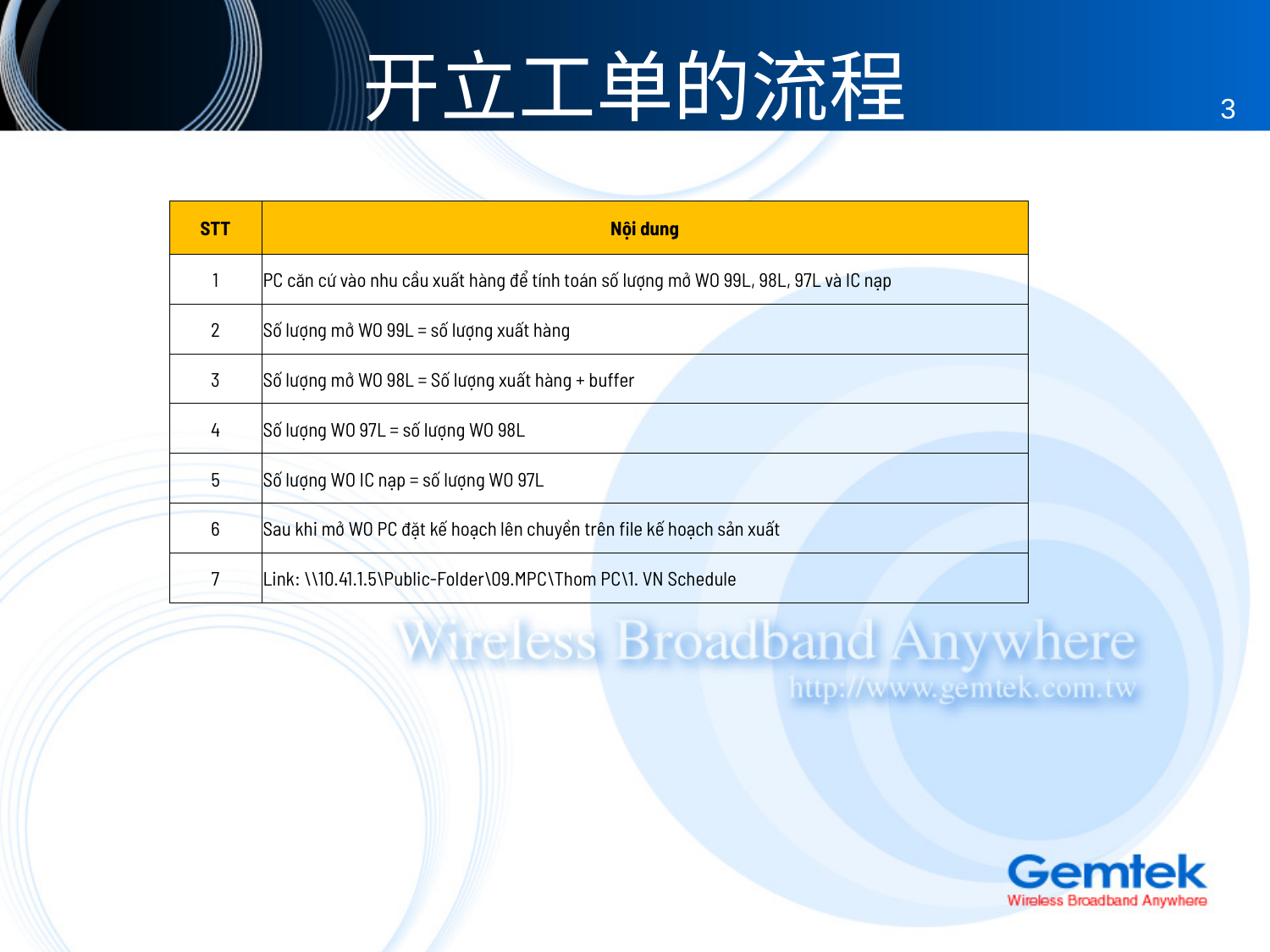

# 开立工单的流程
3
| STT | Nội dung |
| --- | --- |
| 1 | PC căn cứ vào nhu cầu xuất hàng để tính toán số lượng mở WO 99L, 98L, 97L và IC nạp |
| 2 | Số lượng mở WO 99L = số lượng xuất hàng |
| 3 | Số lượng mở WO 98L = Số lượng xuất hàng + buffer |
| 4 | Số lượng WO 97L = số lượng WO 98L |
| 5 | Số lượng WO IC nạp = số lượng WO 97L |
| 6 | Sau khi mở WO PC đặt kế hoạch lên chuyền trên file kế hoạch sản xuất |
| 7 | Link: \\10.41.1.5\Public-Folder\09.MPC\Thom PC\1. VN Schedule |